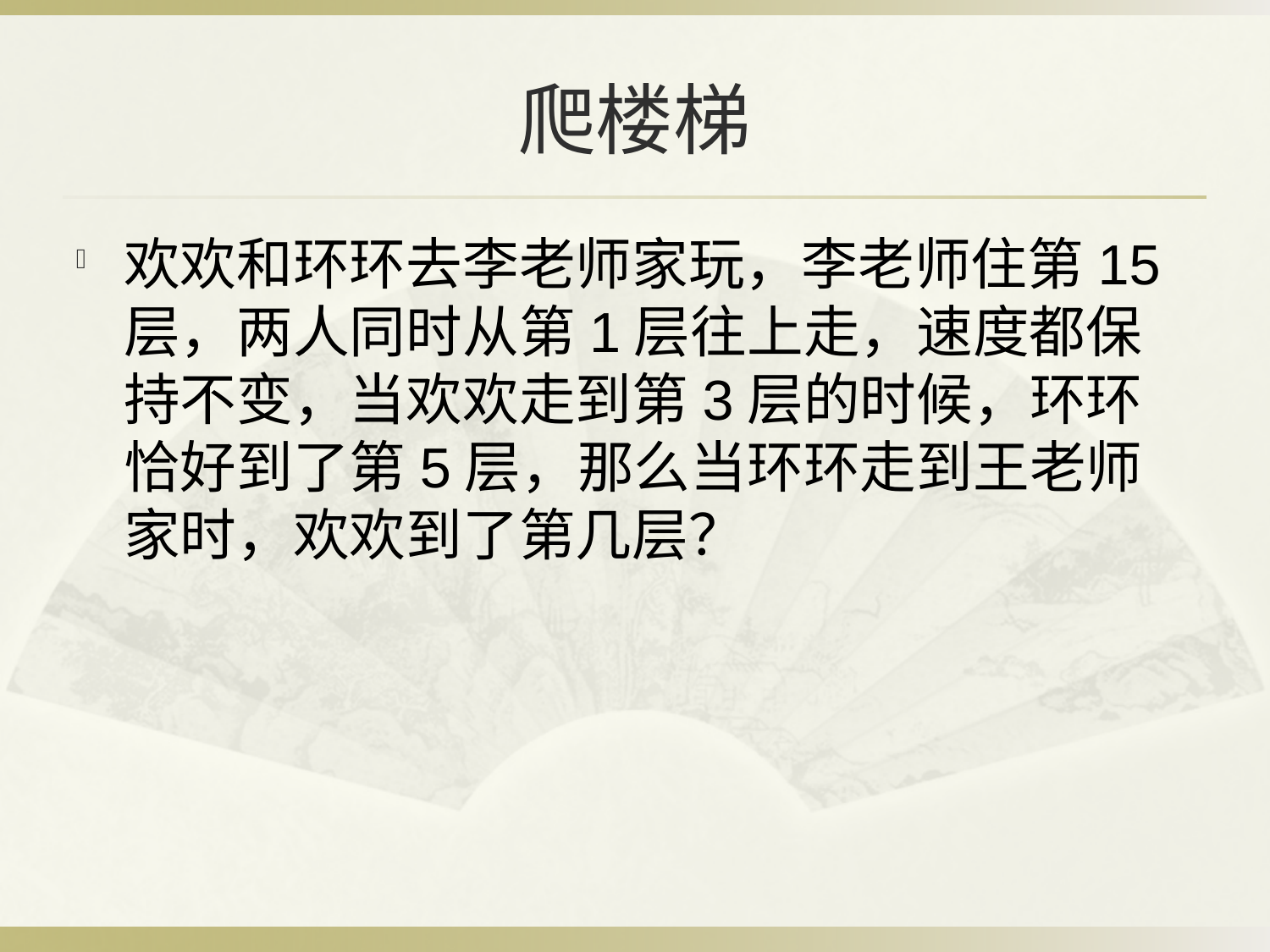

# 爬楼梯
欢欢和环环去李老师家玩，李老师住第15层，两人同时从第1层往上走，速度都保持不变，当欢欢走到第3层的时候，环环恰好到了第5层，那么当环环走到王老师家时，欢欢到了第几层？